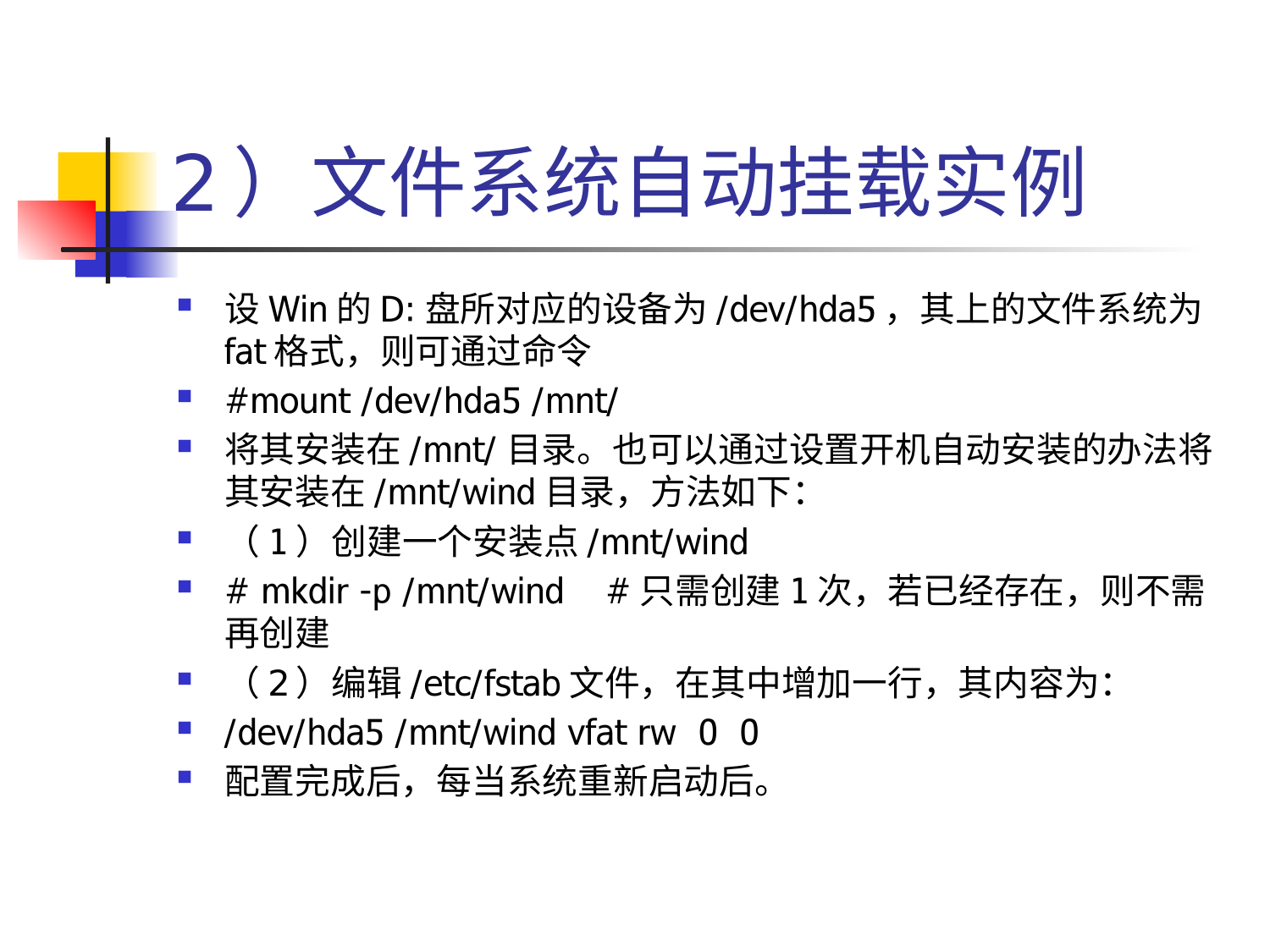

# 2）文件系统自动挂载实例
设Win的D:盘所对应的设备为/dev/hda5，其上的文件系统为fat格式，则可通过命令
#mount /dev/hda5 /mnt/
将其安装在/mnt/目录。也可以通过设置开机自动安装的办法将其安装在/mnt/wind目录，方法如下：
（1）创建一个安装点/mnt/wind
# mkdir -p /mnt/wind 	#只需创建1次，若已经存在，则不需再创建
（2）编辑/etc/fstab文件，在其中增加一行，其内容为：
/dev/hda5 /mnt/wind vfat rw  0  0
配置完成后，每当系统重新启动后。